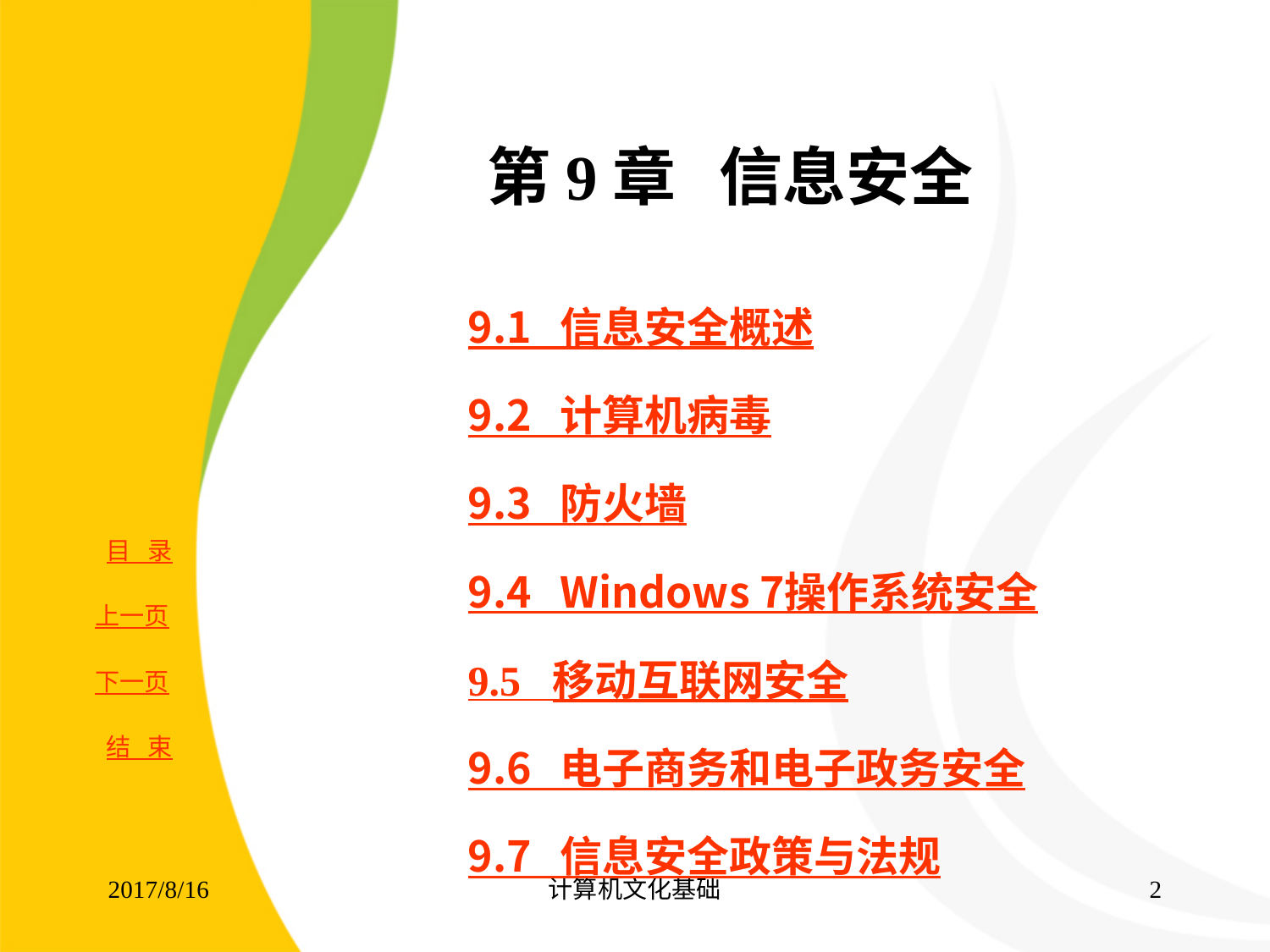

# 第9章   信息安全
9.1   信息安全概述
9.2   计算机病毒
9.3   防火墙
9.4   Windows 7操作系统安全
9.5   移动互联网安全
9.6   电子商务和电子政务安全
9.7   信息安全政策与法规
2017/8/16
计算机文化基础
2